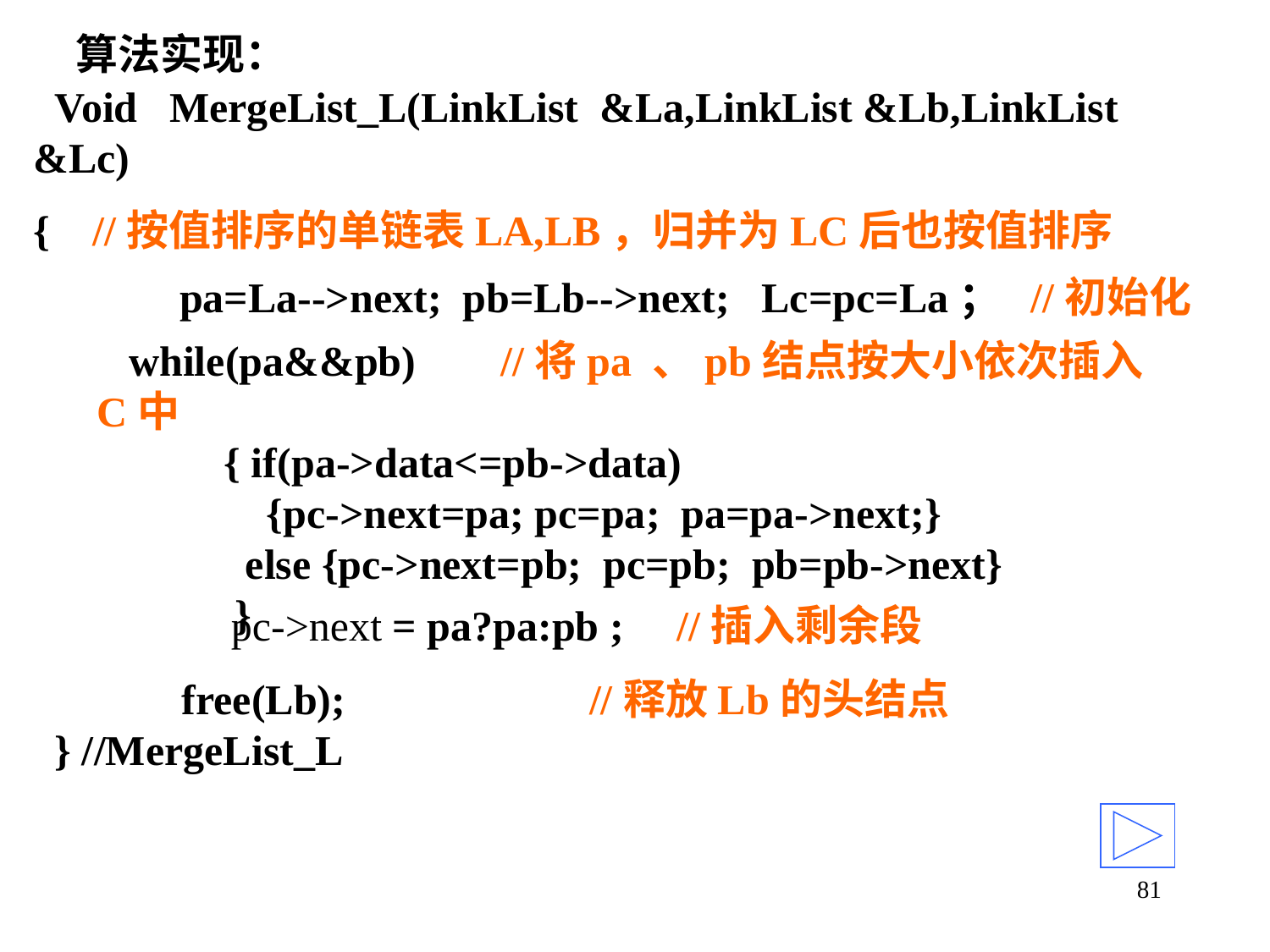

算法实现：
  Void   MergeList_L(LinkList  &La,LinkList &Lb,LinkList &Lc)
{    //按值排序的单链表LA,LB，归并为LC后也按值排序
 pa=La-->next;  pb=Lb-->next;   Lc=pc=La；  //初始化
   while(pa&&pb)        //将pa 、pb结点按大小依次插入C中
            { if(pa->data<=pb->data)
                {pc->next=pa; pc=pa;  pa=pa->next;}
              else {pc->next=pb;  pc=pb;  pb=pb->next}
             }
 pc->next = pa?pa:pb ;     //插入剩余段
            free(Lb);                       //释放Lb的头结点
} //MergeList_L

81